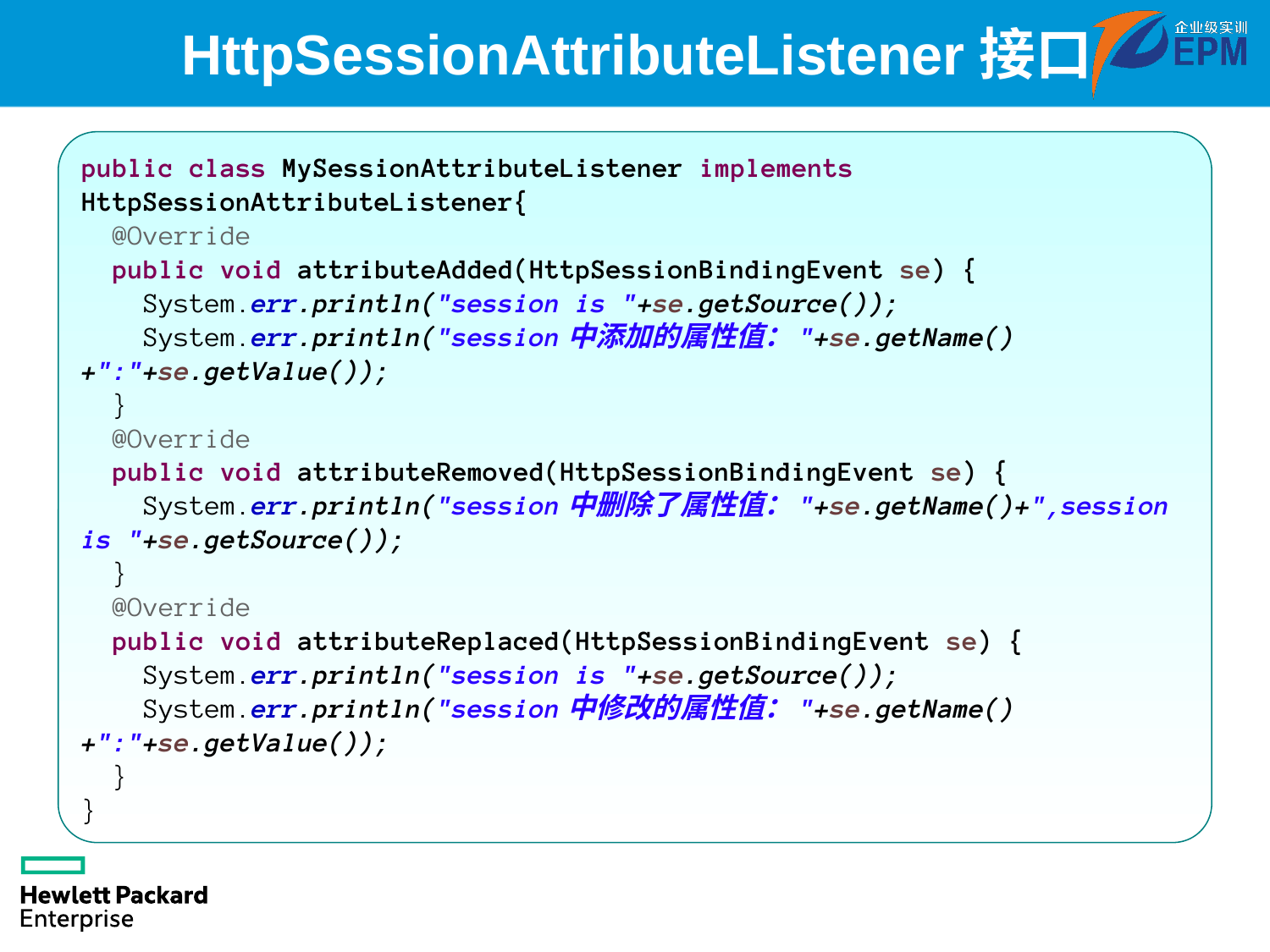

# HttpSessionAttributeListener接口
public class MySessionAttributeListener implements HttpSessionAttributeListener{
  @Override
  public void attributeAdded(HttpSessionBindingEvent se) {
    System.err.println("session is "+se.getSource());
    System.err.println("session中添加的属性值："+se.getName()+":"+se.getValue());
  }
  @Override
  public void attributeRemoved(HttpSessionBindingEvent se) {
    System.err.println("session中删除了属性值："+se.getName()+",session is "+se.getSource());
  }
  @Override
  public void attributeReplaced(HttpSessionBindingEvent se) {
    System.err.println("session is "+se.getSource());
    System.err.println("session中修改的属性值："+se.getName()+":"+se.getValue());
  }
}